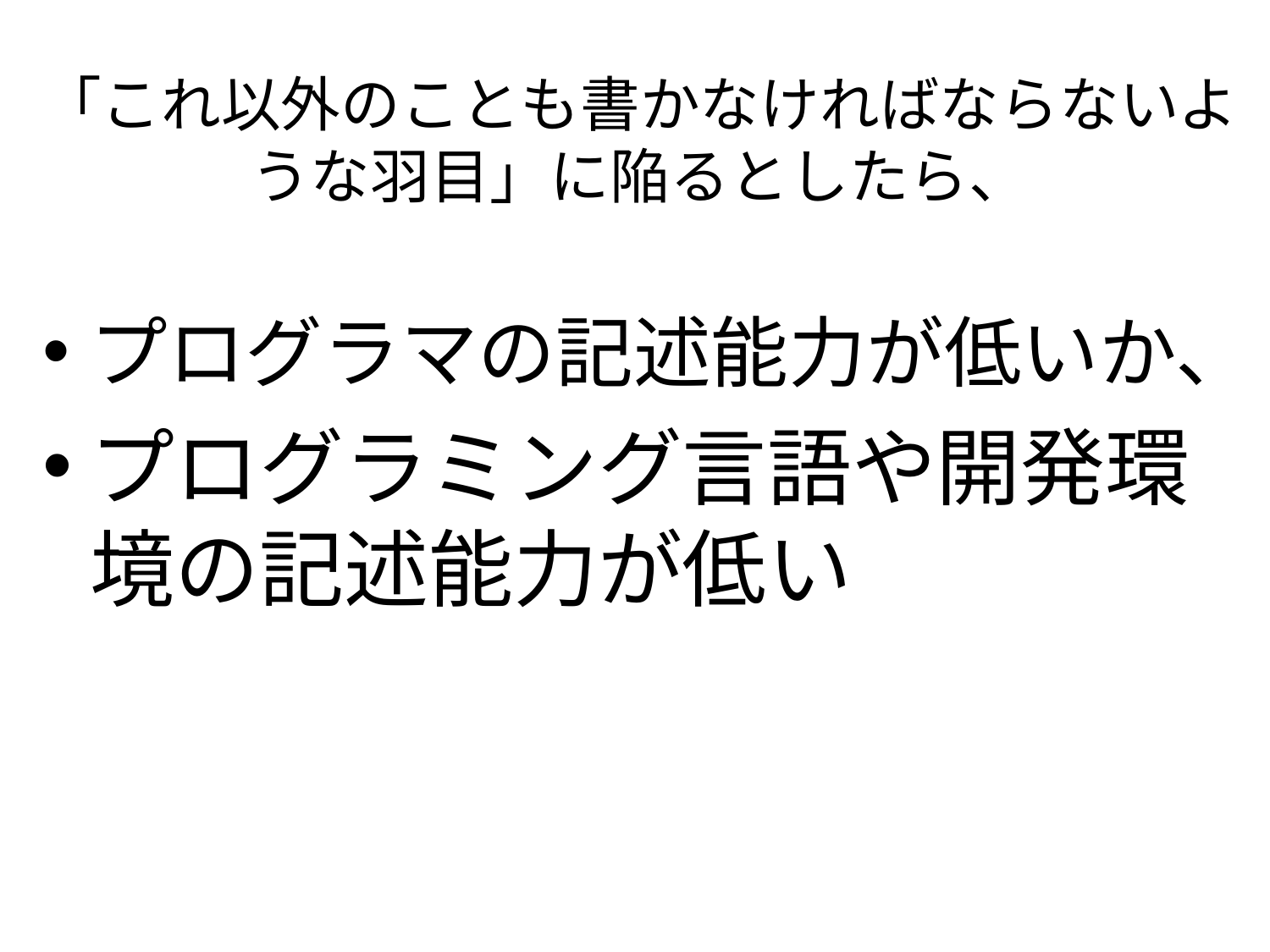

# 「これ以外のことも書かなければならないような羽目」に陥るとしたら、
プログラマの記述能力が低いか、
プログラミング言語や開発環境の記述能力が低い